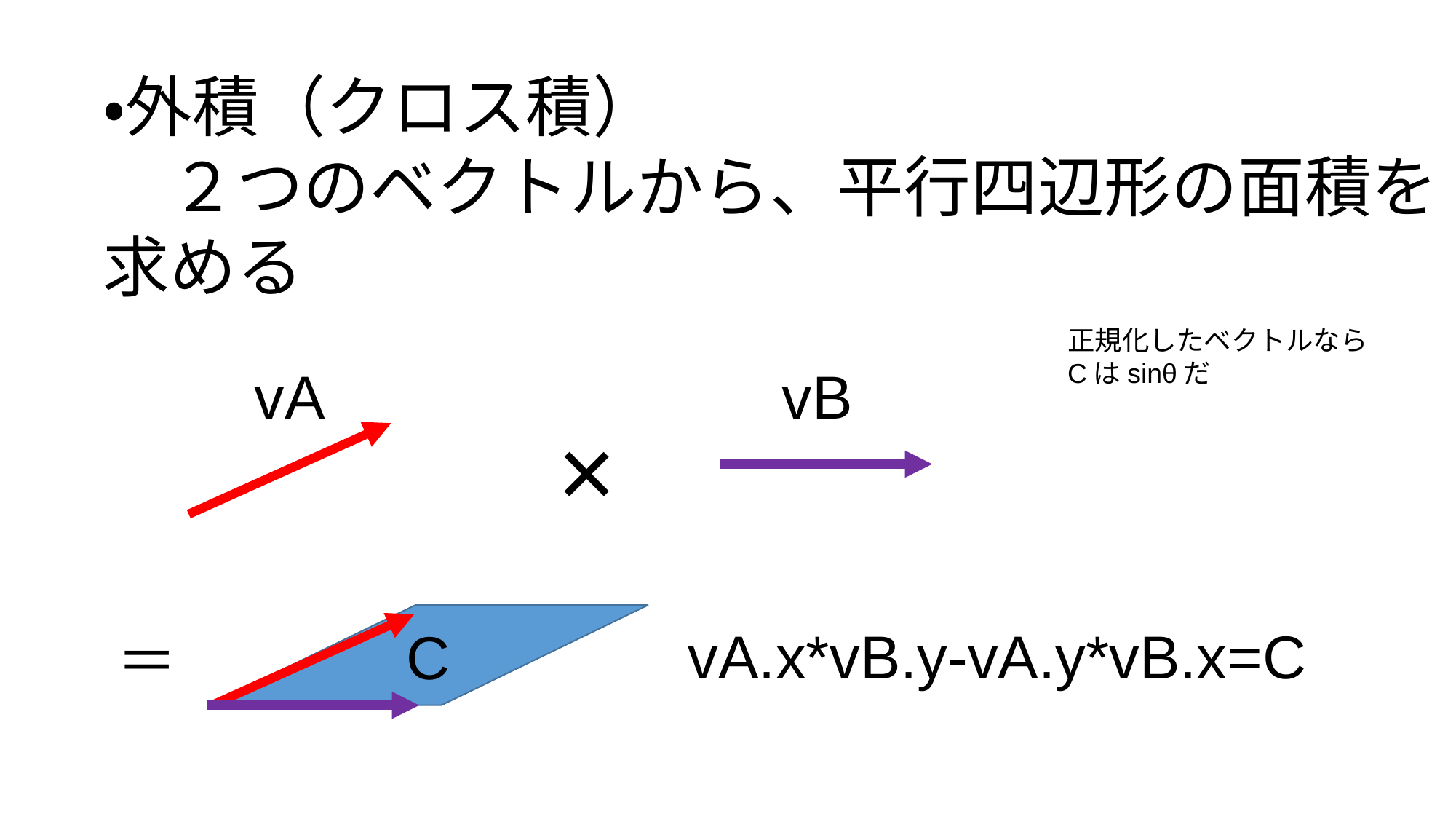

・外積（クロス積）
　２つのベクトルから、平行四辺形の面積を
求める
正規化したベクトルなら
Cはsinθだ
vA
vB
×
C
vA.x*vB.y-vA.y*vB.x=C
＝